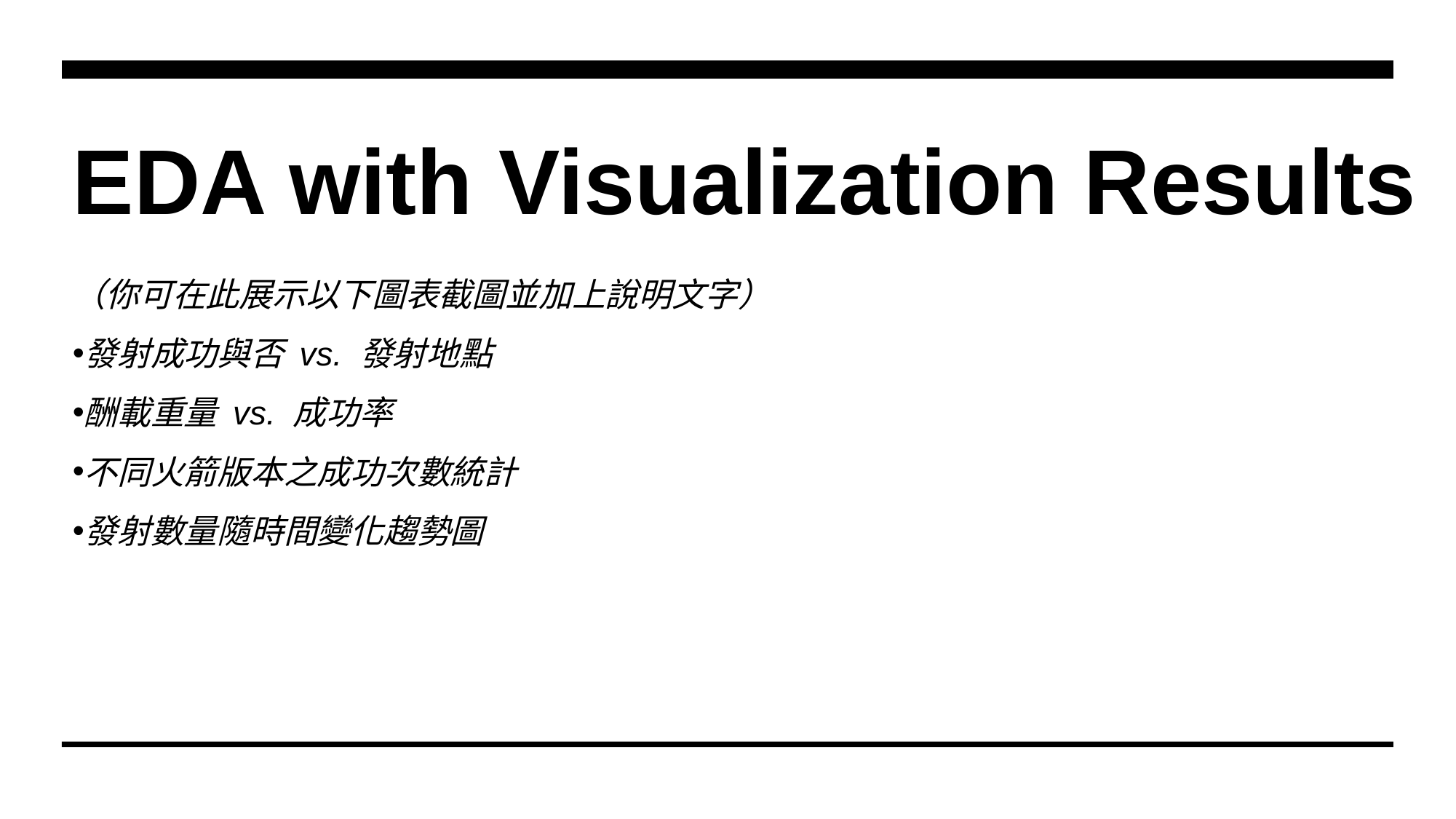

# EDA with Visualization Results
（你可在此展示以下圖表截圖並加上說明文字）
發射成功與否 vs. 發射地點
酬載重量 vs. 成功率
不同火箭版本之成功次數統計
發射數量隨時間變化趨勢圖